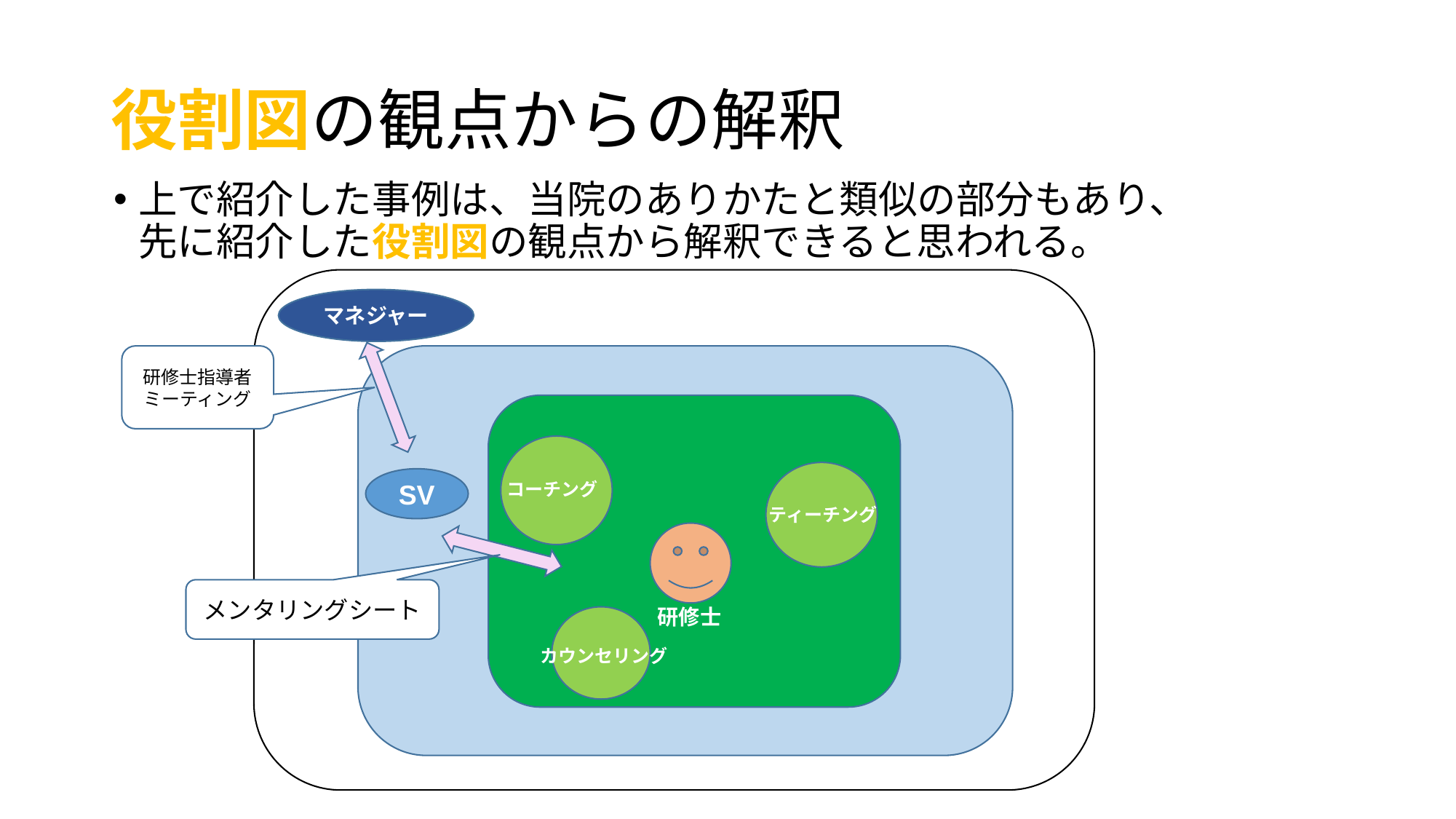

# 役割図の観点からの解釈
上で紹介した事例は、当院のありかたと類似の部分もあり、
先に紹介した役割図の観点から解釈できると思われる。

マネジャー
研修士指導者ミーティング

SV
コーチング
ティーチング

メンタリングシート
研修士

カウンセリング